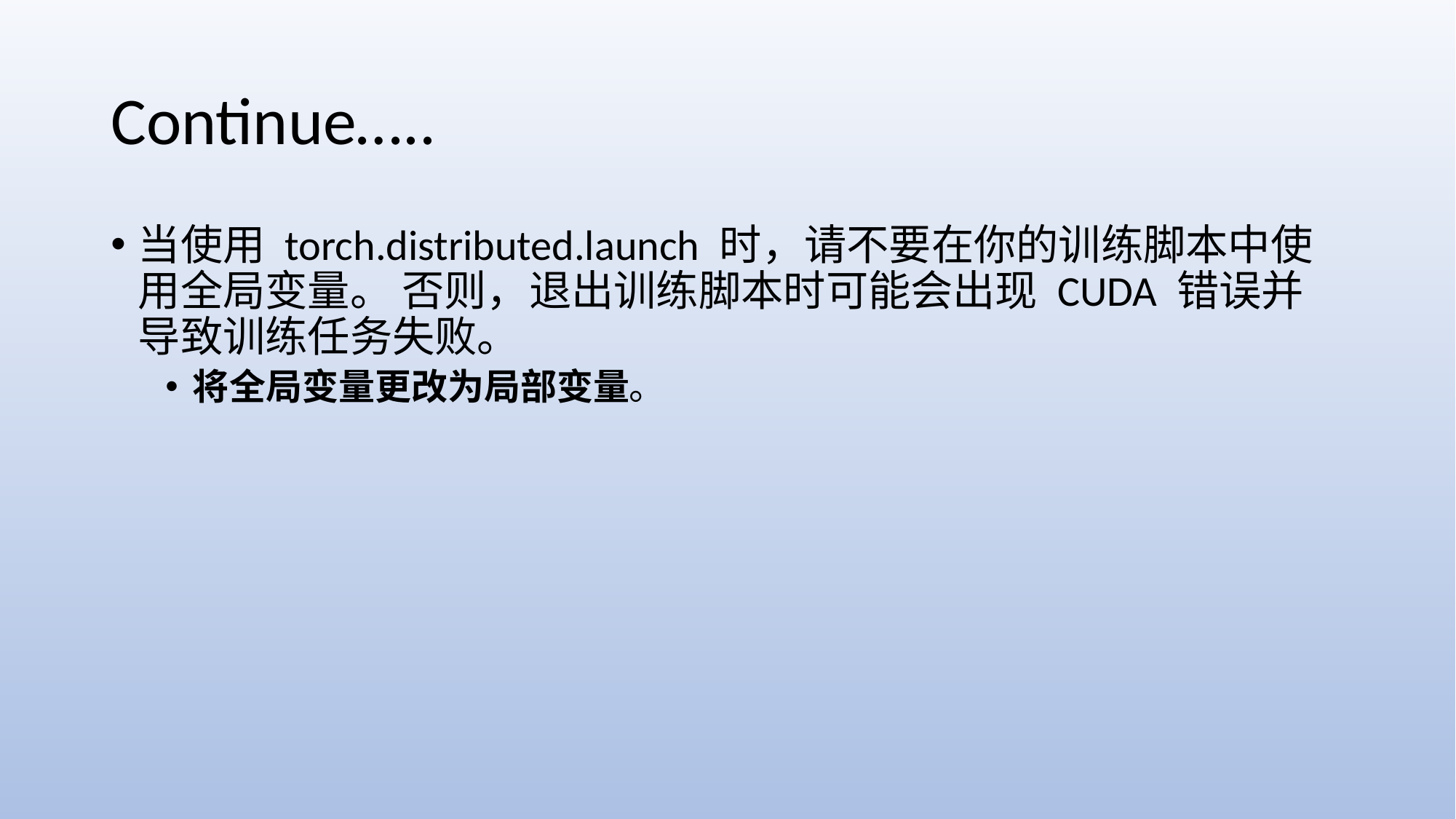

# Continue…..
当使用 torch.distributed.launch 时，请不要在你的训练脚本中使用全局变量。 否则，退出训练脚本时可能会出现 CUDA 错误并导致训练任务失败。
将全局变量更改为局部变量。